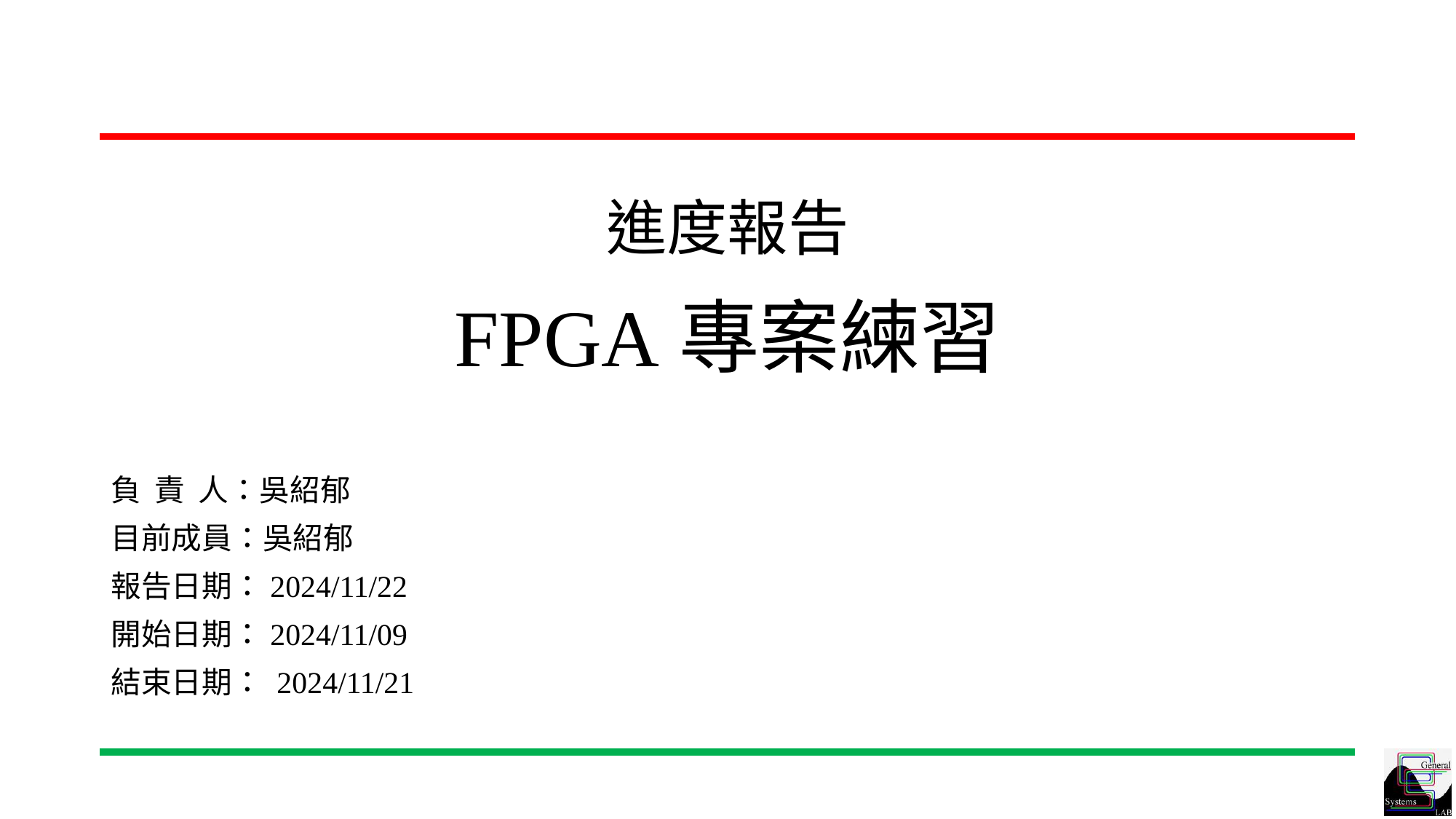

# 進度報告 FPGA專案練習
負  責  人：吳紹郁
目前成員：吳紹郁
報告日期：2024/11/22
開始日期：2024/11/09
結束日期： 2024/11/21